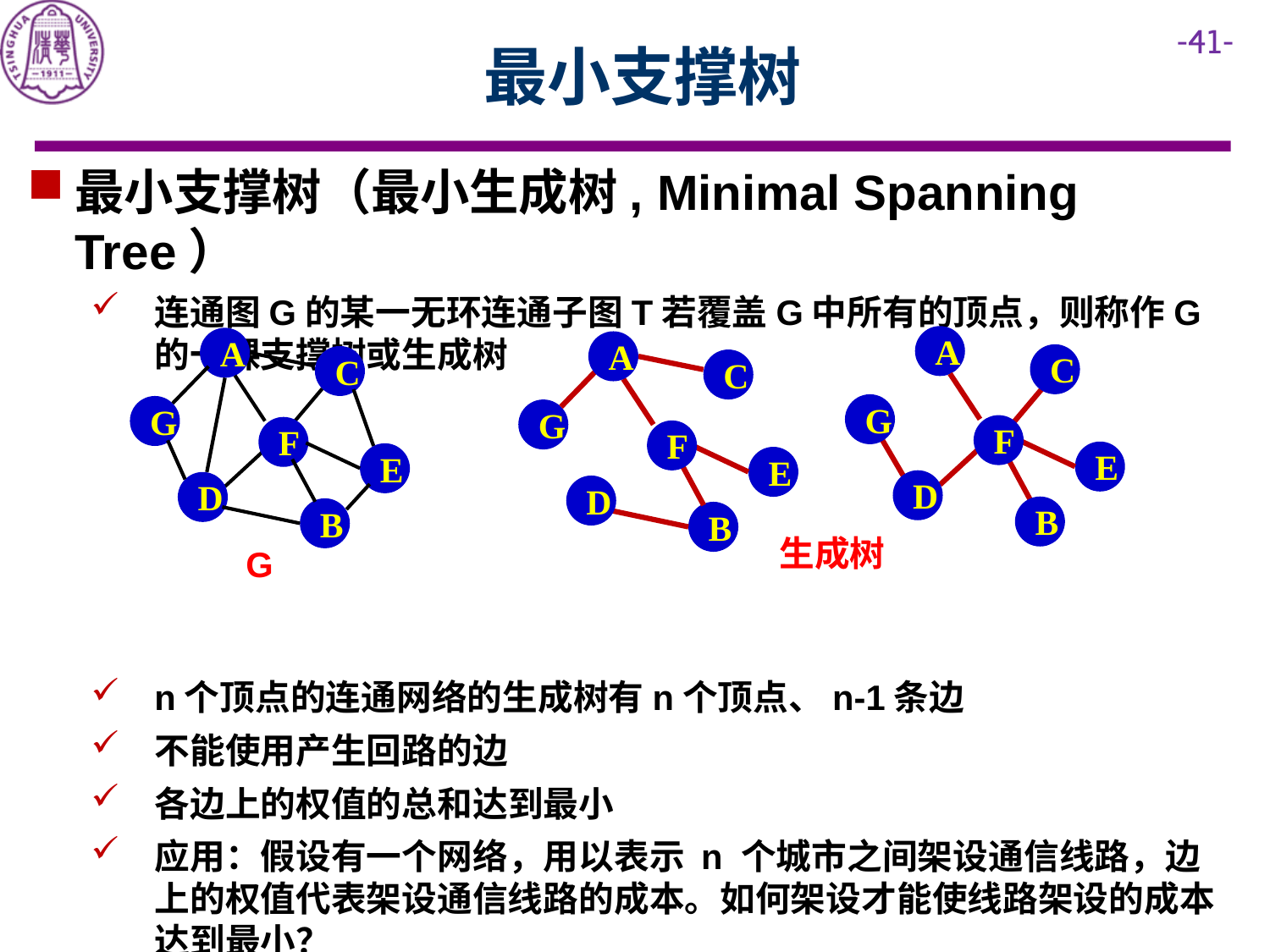

# 最小支撑树
最小支撑树（最小生成树, Minimal Spanning Tree）
连通图G的某一无环连通子图T若覆盖G中所有的顶点，则称作G的一棵支撑树或生成树

n个顶点的连通网络的生成树有n个顶点、n-1条边
不能使用产生回路的边
各边上的权值的总和达到最小
应用：假设有一个网络，用以表示 n 个城市之间架设通信线路，边上的权值代表架设通信线路的成本。如何架设才能使线路架设的成本达到最小？
A
A
A
C
C
C
G
G
G
F
F
F
E
E
E
D
D
D
B
B
B
生成树
G